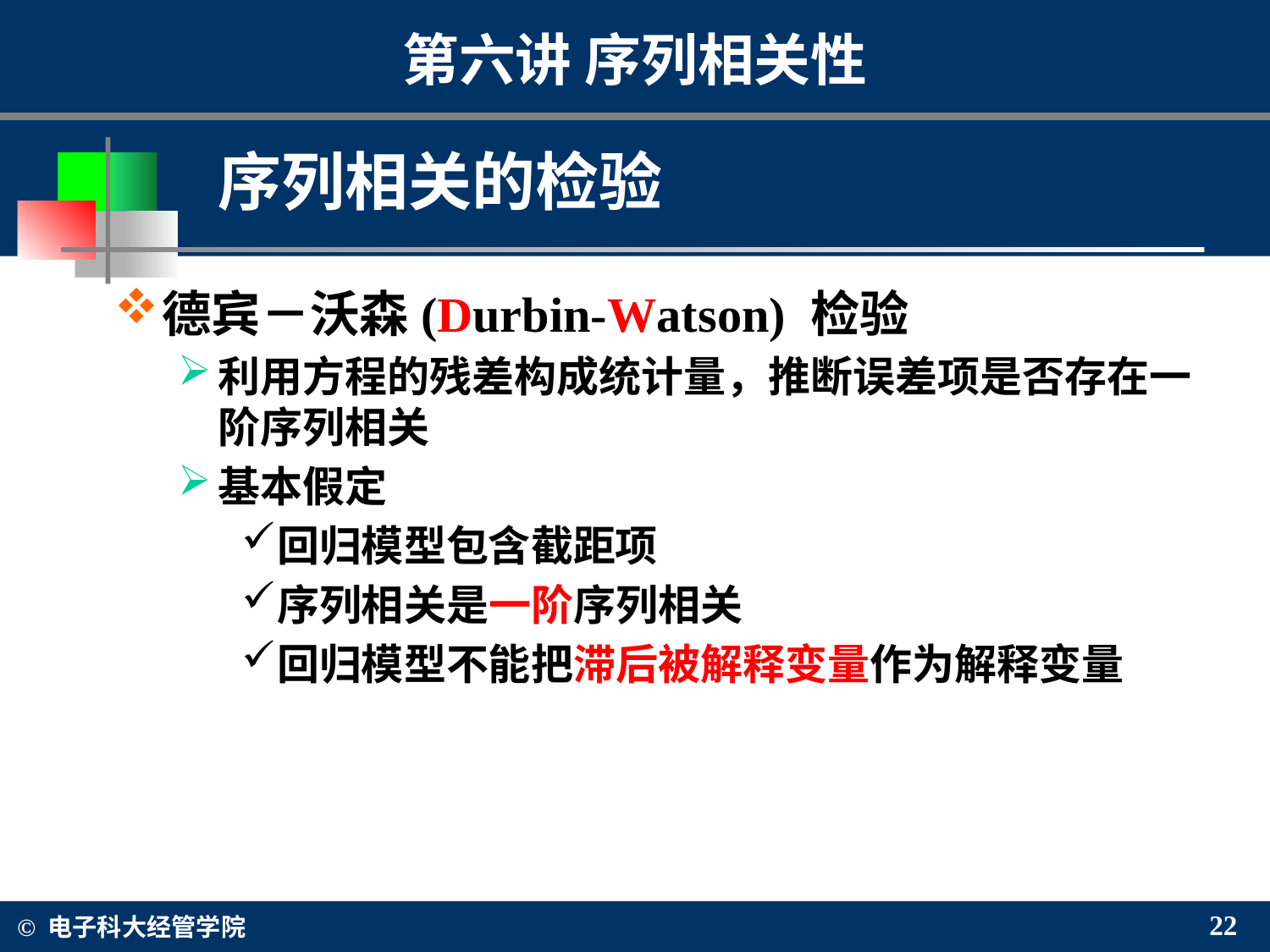

序列相关的检验
德宾－沃森(Durbin-Watson) 检验
利用方程的残差构成统计量，推断误差项是否存在一阶序列相关
基本假定
回归模型包含截距项
序列相关是一阶序列相关
回归模型不能把滞后被解释变量作为解释变量